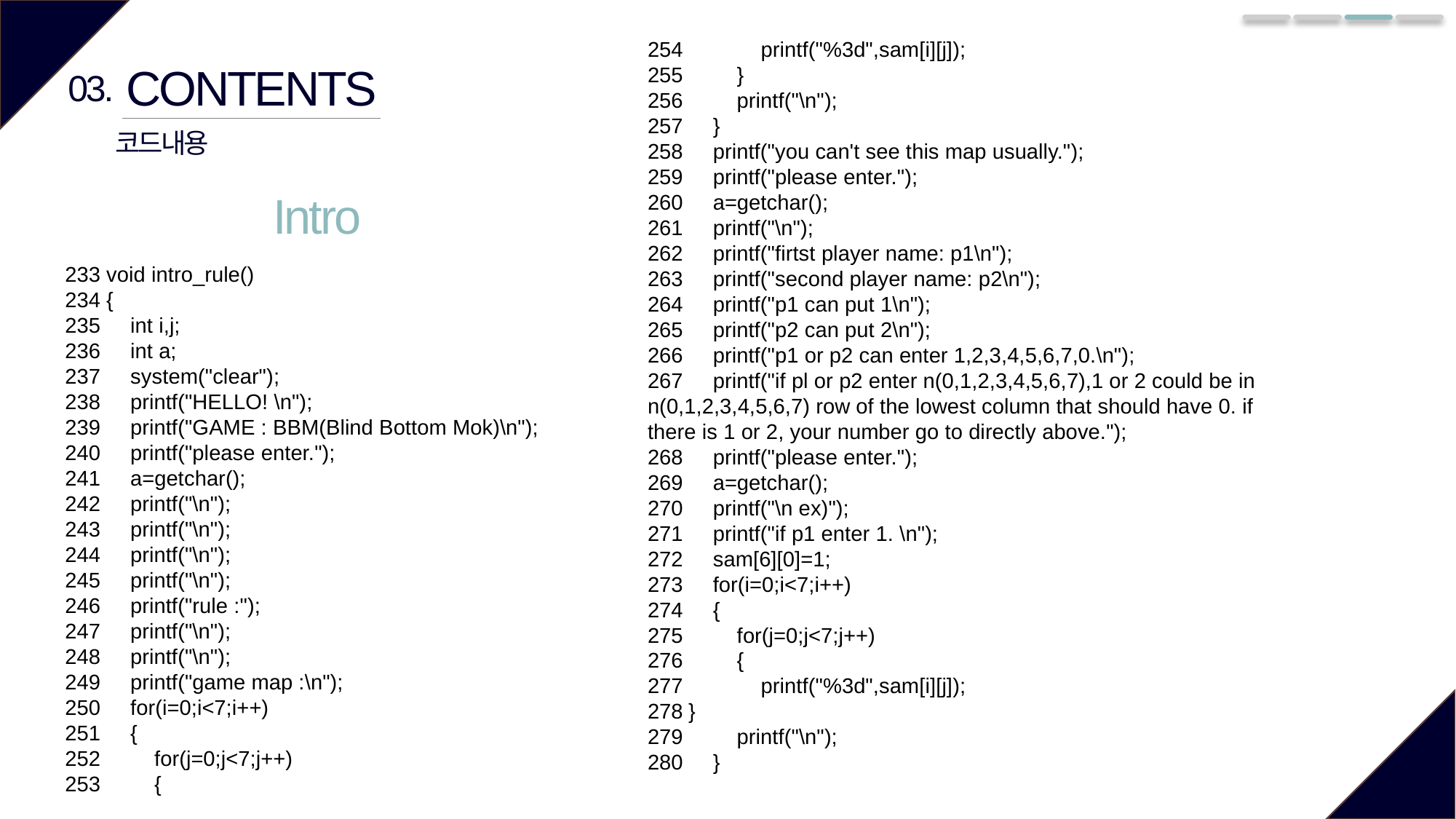

254             printf("%3d",sam[i][j]);
255         }
256         printf("\n");
257     }
258     printf("you can't see this map usually.");
259     printf("please enter.");
260     a=getchar();
261     printf("\n");
262     printf("firtst player name: p1\n");
263     printf("second player name: p2\n");
264     printf("p1 can put 1\n");
265     printf("p2 can put 2\n");
266     printf("p1 or p2 can enter 1,2,3,4,5,6,7,0.\n");
267     printf("if pl or p2 enter n(0,1,2,3,4,5,6,7),1 or 2 could be in n(0,1,2,3,4,5,6,7) row of the lowest column that should have 0. if there is 1 or 2, your number go to directly above.");
268     printf("please enter.");
269     a=getchar();
270     printf("\n ex)");
271     printf("if p1 enter 1. \n");
272     sam[6][0]=1;
273     for(i=0;i<7;i++)
274     {
275         for(j=0;j<7;j++)
276         {
277             printf("%3d",sam[i][j]);
}
279         printf("\n");
280     }
CONTENTS
03.
코드내용
Intro
233 void intro_rule()
234 {
235     int i,j;
236     int a;
237     system("clear");
238     printf("HELLO! \n");
239     printf("GAME : BBM(Blind Bottom Mok)\n");
240     printf("please enter.");
241     a=getchar();
242     printf("\n");
243     printf("\n");
244     printf("\n");
245     printf("\n");
246     printf("rule :");
247     printf("\n");
248     printf("\n");
249     printf("game map :\n");
250     for(i=0;i<7;i++)
251     {
252         for(j=0;j<7;j++)
253         {